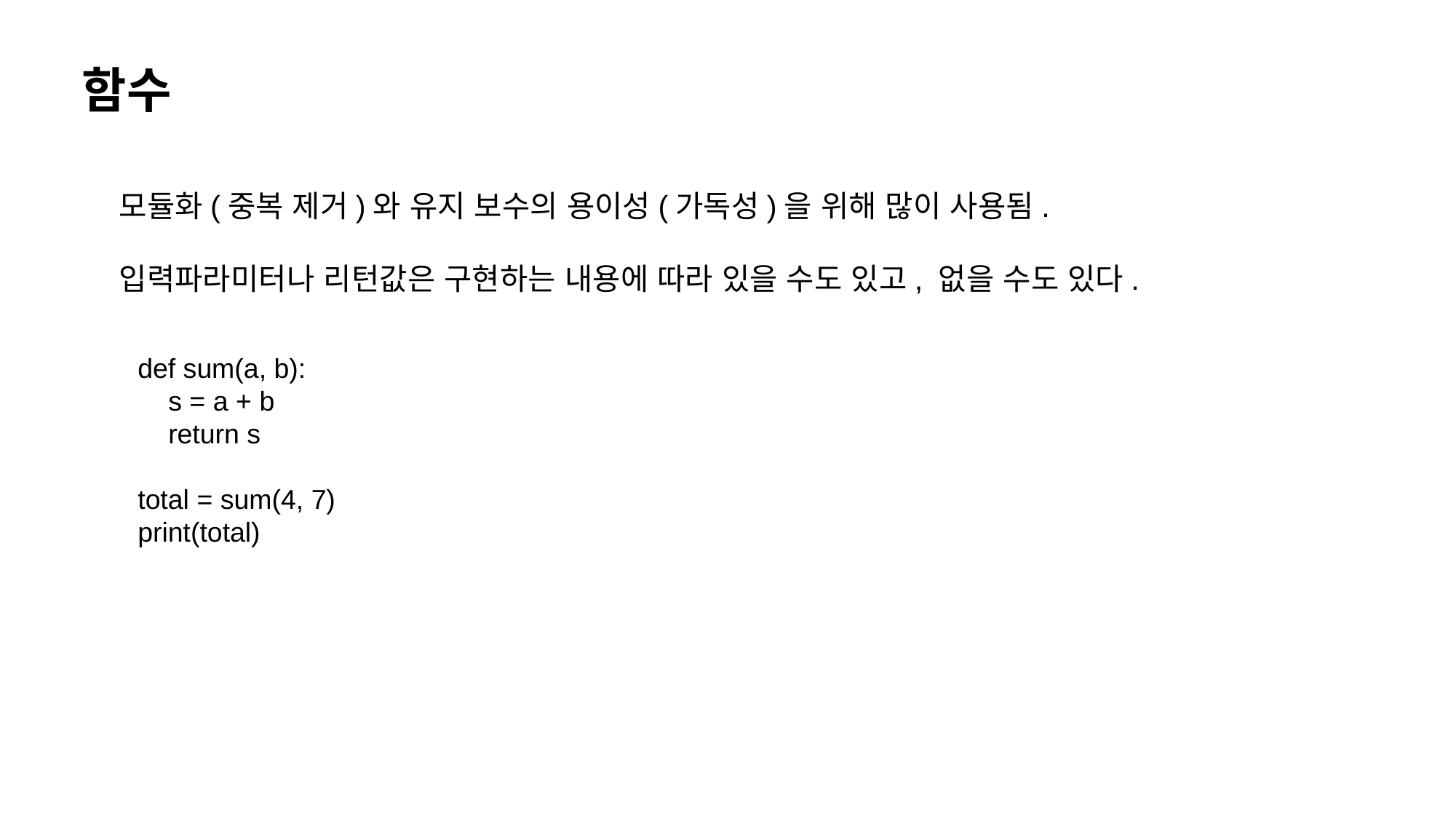

함수
모듈화(중복 제거)와 유지 보수의 용이성(가독성)을 위해 많이 사용됨.

입력파라미터나 리턴값은 구현하는 내용에 따라 있을 수도 있고, 없을 수도 있다.
def sum(a, b):
    s = a + b
    return s

total = sum(4, 7)
print(total)